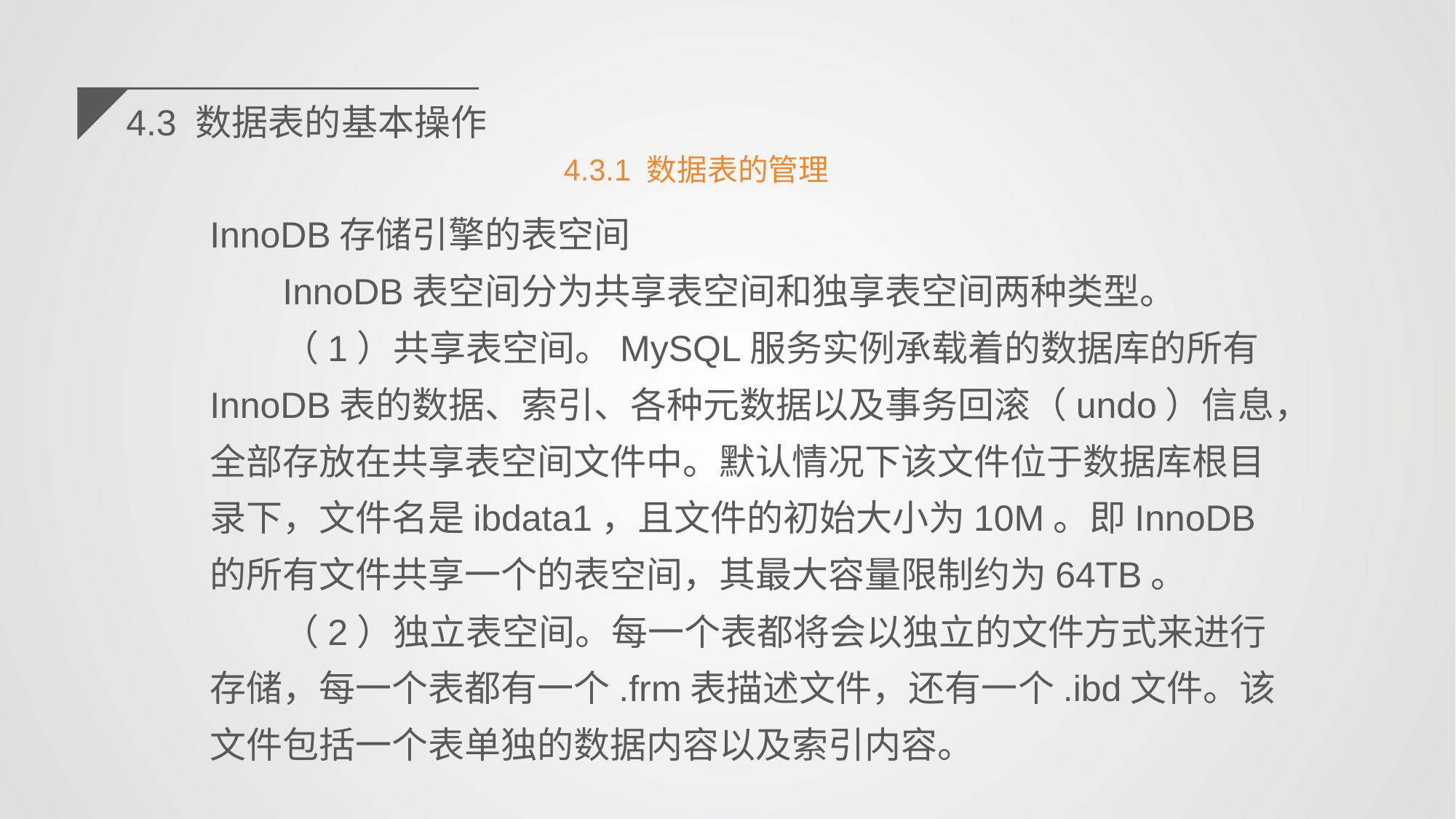

4.3 数据表的基本操作

4.3.1 数据表的管理
InnoDB存储引擎的表空间
InnoDB表空间分为共享表空间和独享表空间两种类型。
（1）共享表空间。MySQL服务实例承载着的数据库的所有InnoDB表的数据、索引、各种元数据以及事务回滚（undo）信息，全部存放在共享表空间文件中。默认情况下该文件位于数据库根目录下，文件名是ibdata1，且文件的初始大小为10M。即InnoDB的所有文件共享一个的表空间，其最大容量限制约为64TB。
（2）独立表空间。每一个表都将会以独立的文件方式来进行存储，每一个表都有一个.frm表描述文件，还有一个.ibd文件。该文件包括一个表单独的数据内容以及索引内容。